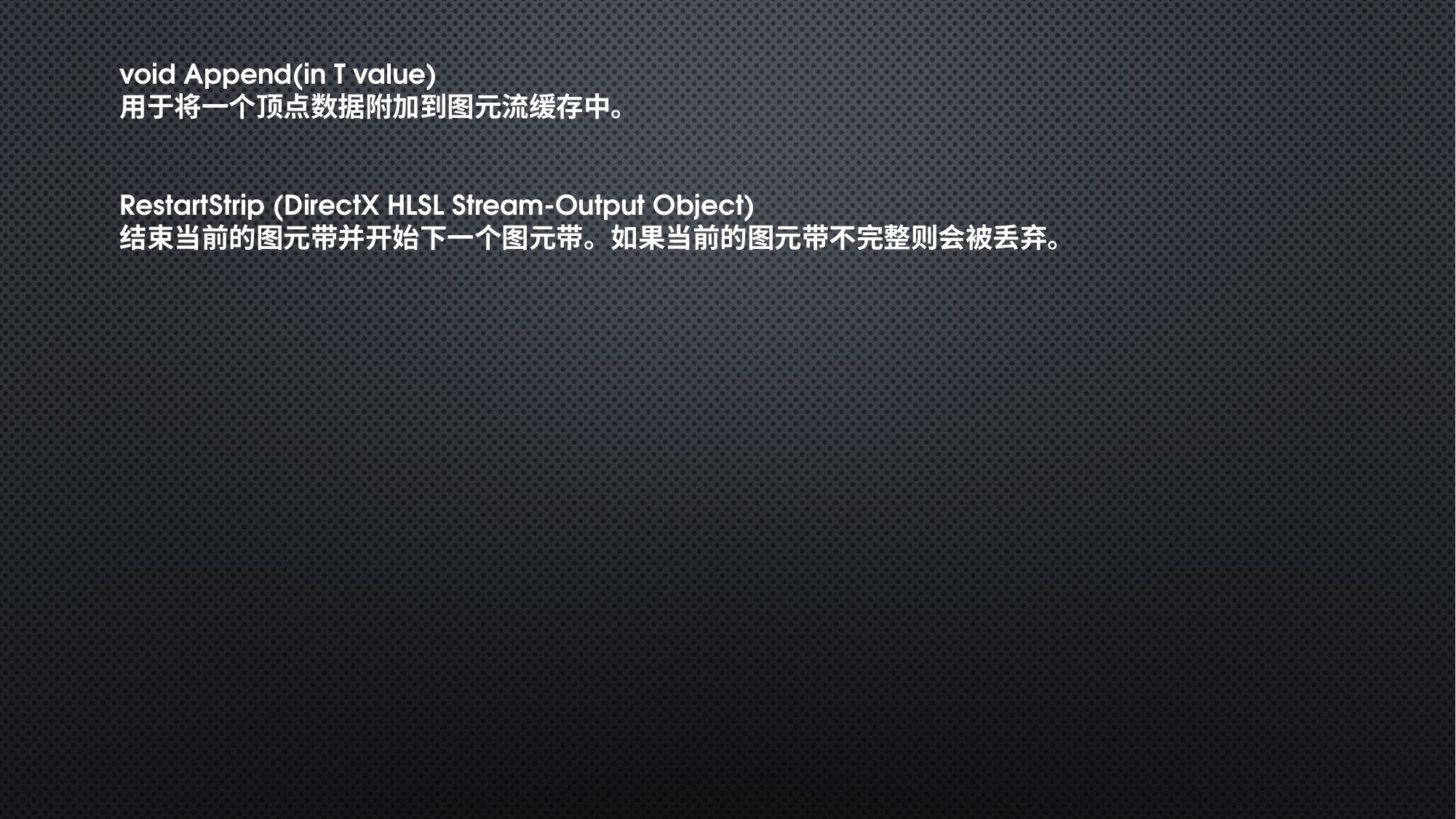

void Append(in T value)
用于将一个顶点数据附加到图元流缓存中。

RestartStrip (DirectX HLSL Stream-Output Object)
结束当前的图元带并开始下一个图元带。如果当前的图元带不完整则会被丢弃。